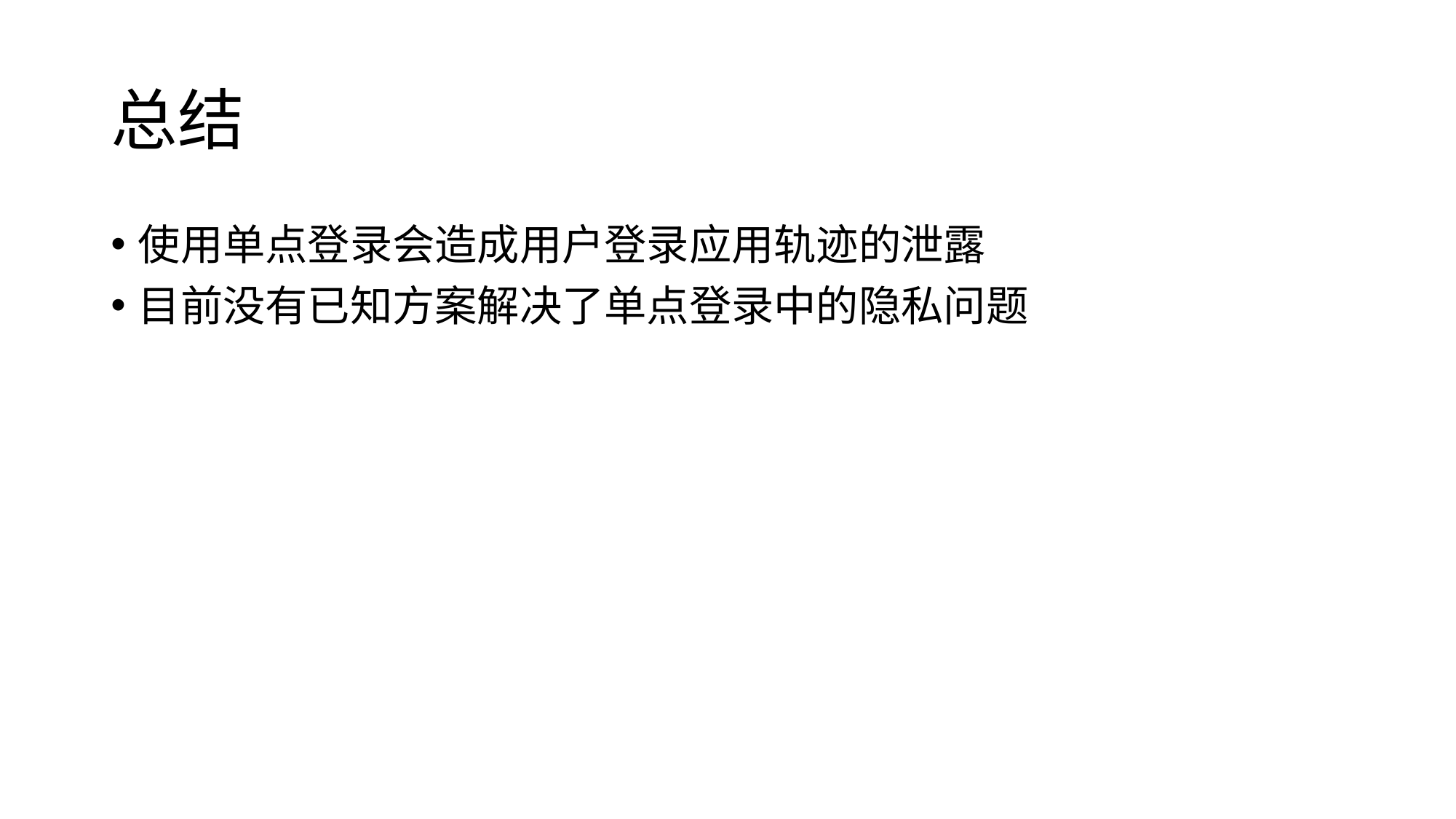

# 总结
使用单点登录会造成用户登录应用轨迹的泄露
目前没有已知方案解决了单点登录中的隐私问题